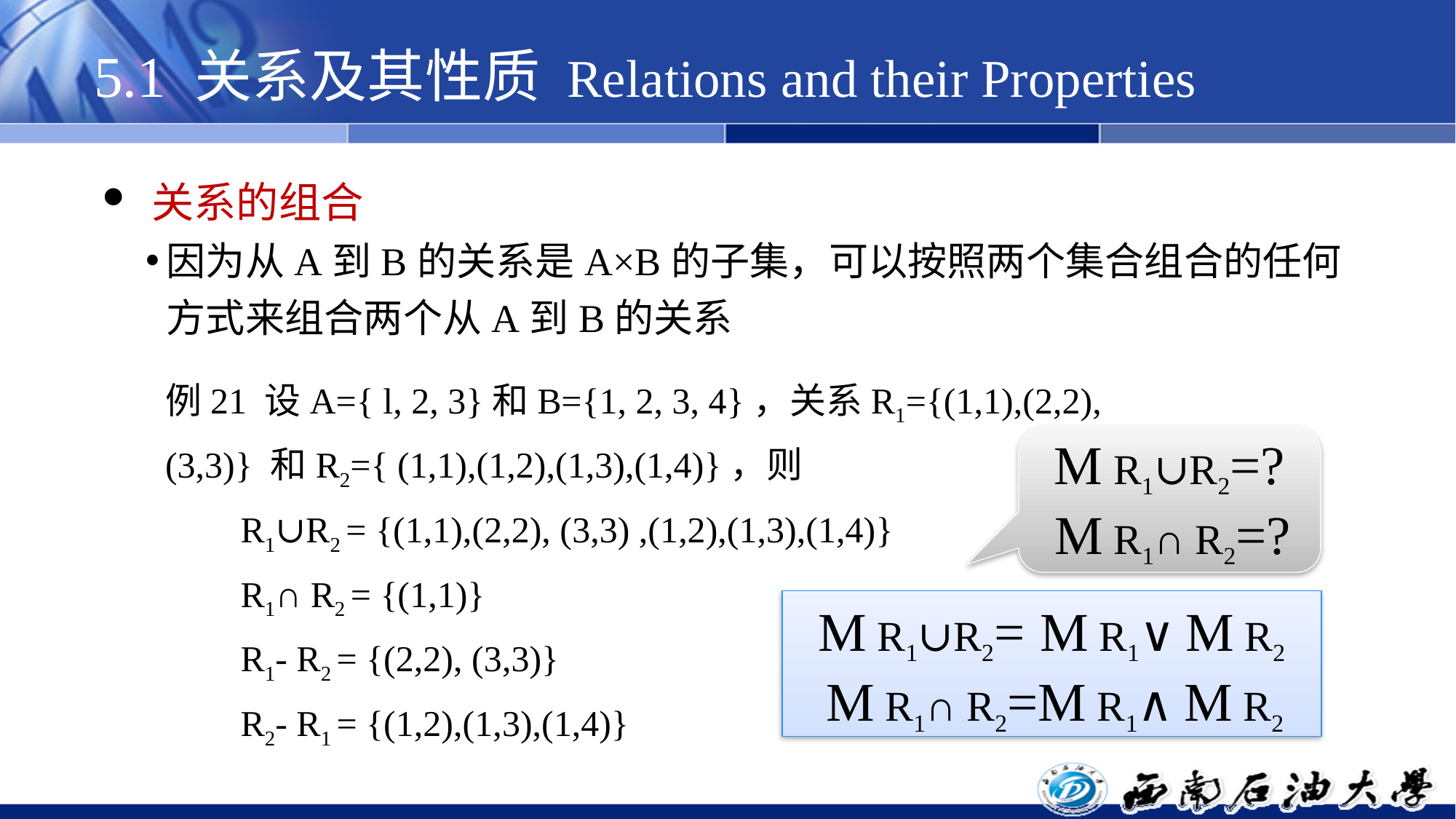

# 5.1 关系及其性质 Relations and their Properties
 关系的组合
因为从A到B的关系是A×B的子集，可以按照两个集合组合的任何方式来组合两个从A到B的关系
例21 设A={ l, 2, 3}和B={1, 2, 3, 4}，关系R1={(1,1),(2,2), (3,3)} 和R2={ (1,1),(1,2),(1,3),(1,4)}，则
R1∪R2 = {(1,1),(2,2), (3,3) ,(1,2),(1,3),(1,4)}
R1∩ R2 = {(1,1)}
R1- R2 = {(2,2), (3,3)}
R2- R1 = {(1,2),(1,3),(1,4)}
M R1∪R2=?
 M R1∩ R2=?
M R1∪R2= M R1∨ M R2
 M R1∩ R2=M R1∧ M R2